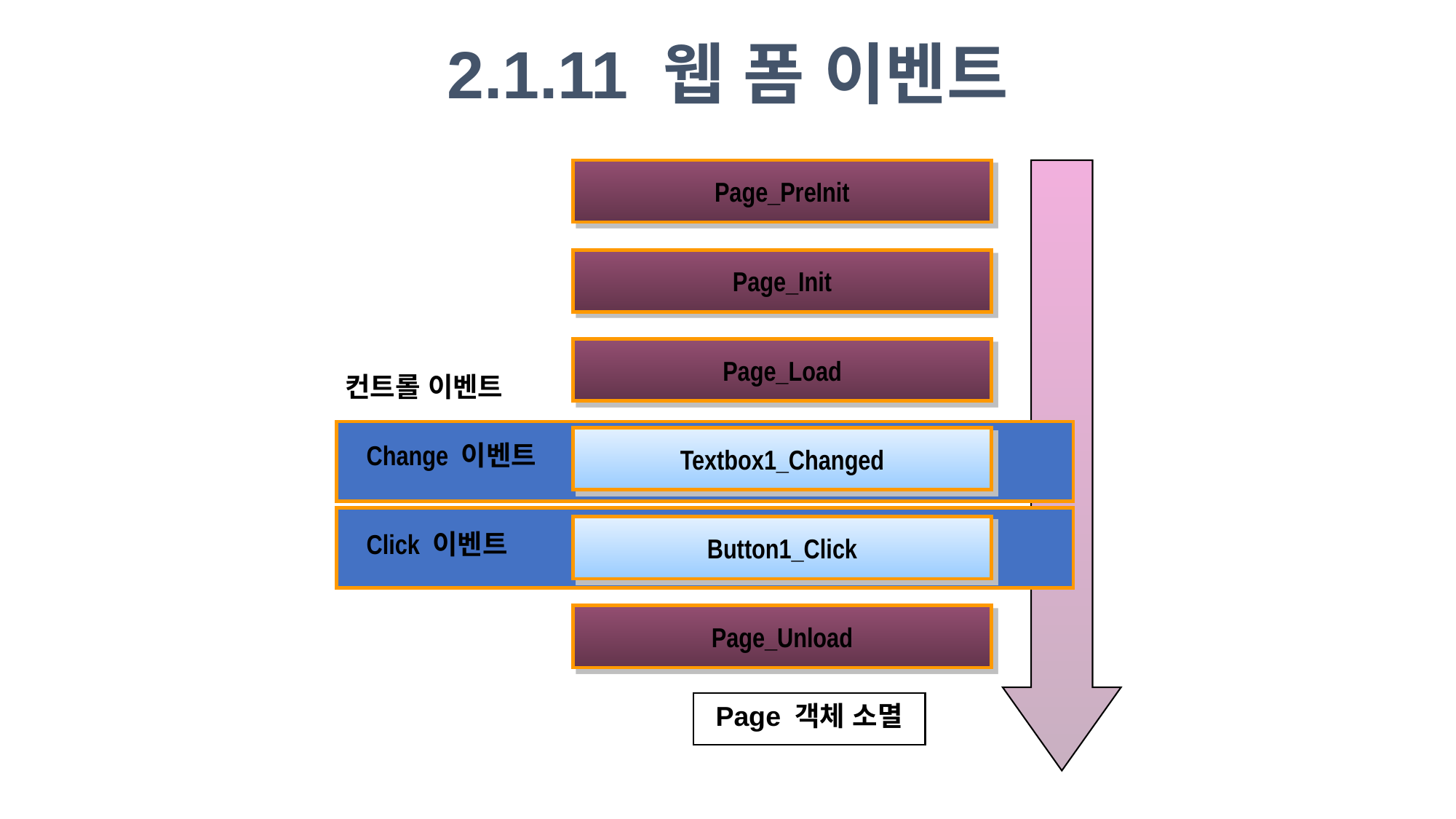

2.1.11 웹 폼 이벤트

Page_PreInit

Page_Init
Page_Load
컨트롤 이벤트

Textbox1_Changed
Change 이벤트

Button1_Click
Click 이벤트
Page_Unload
Page 객체 소멸